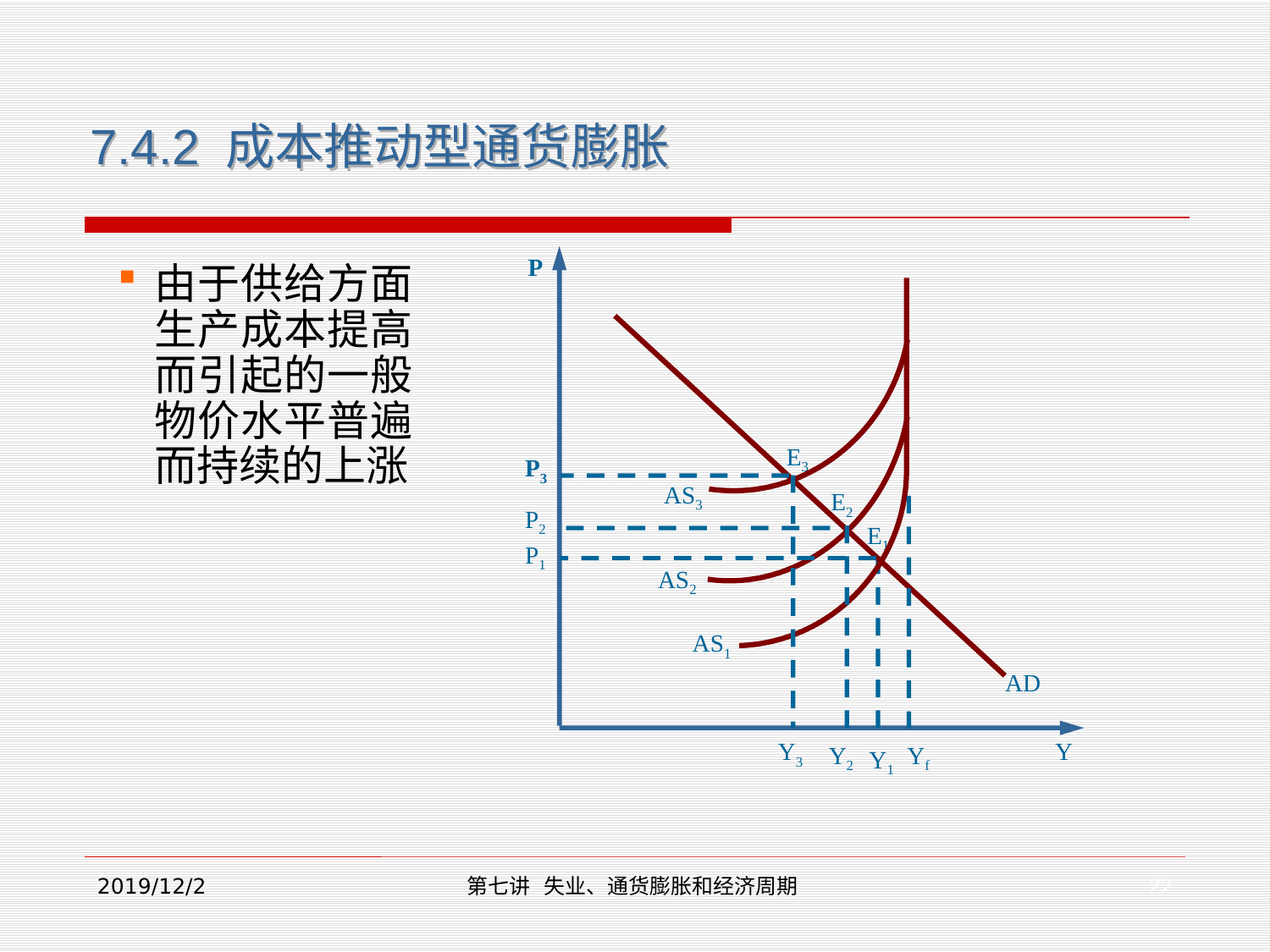

7.4.2 成本推动型通货膨胀

P

E3
P3

AS3
E2

P2
E1

P1

AS2
AS1
AD

Y
Y3
Y2
Yf
Y1
由于供给方面生产成本提高而引起的一般物价水平普遍而持续的上涨
22
2019/12/2
第七讲   失业、通货膨胀和经济周期